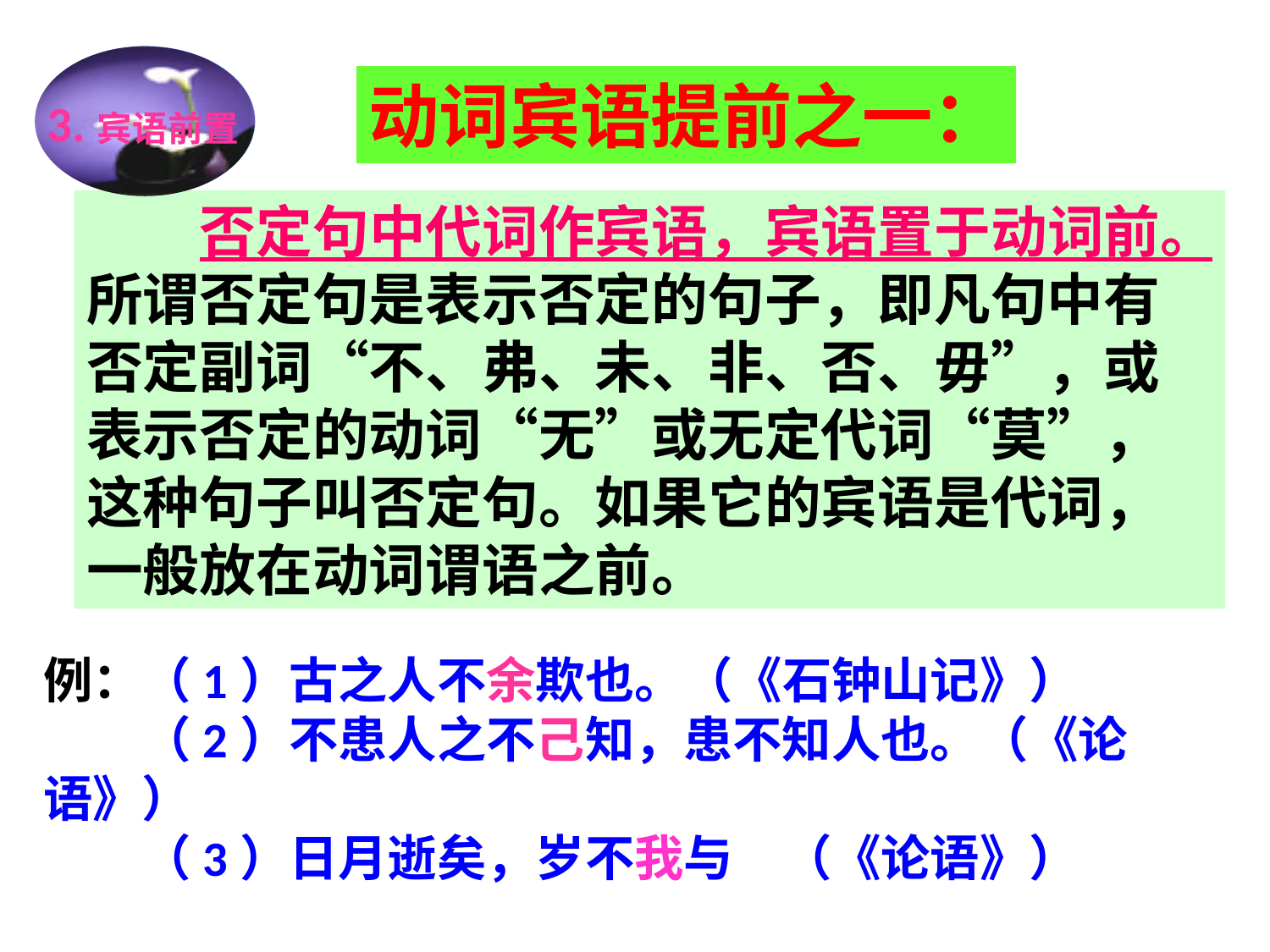

动词宾语提前之一：
3.宾语前置
　　否定句中代词作宾语，宾语置于动词前。所谓否定句是表示否定的句子，即凡句中有否定副词“不、弗、未、非、否、毋”，或表示否定的动词“无”或无定代词“莫”，这种句子叫否定句。如果它的宾语是代词，一般放在动词谓语之前。
例：（1）古之人不余欺也。（《石钟山记》）
　　（2）不患人之不己知，患不知人也。（《论语》）
　　（3）日月逝矣，岁不我与　（《论语》）